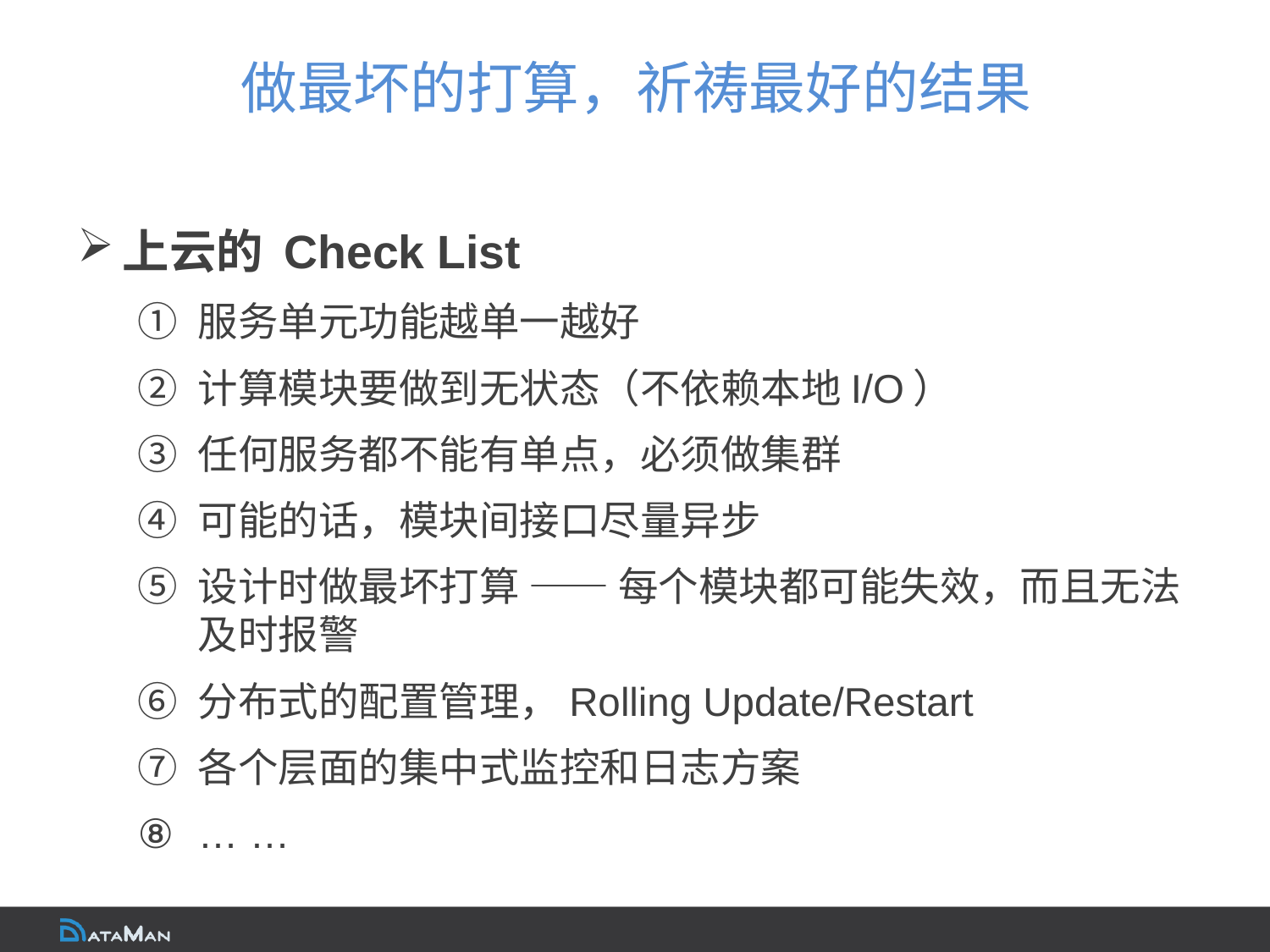

# 做最坏的打算，祈祷最好的结果
上云的 Check List
服务单元功能越单一越好
计算模块要做到无状态（不依赖本地I/O）
任何服务都不能有单点，必须做集群
可能的话，模块间接口尽量异步
设计时做最坏打算 —— 每个模块都可能失效，而且无法及时报警
分布式的配置管理，Rolling Update/Restart
各个层面的集中式监控和日志方案
… …